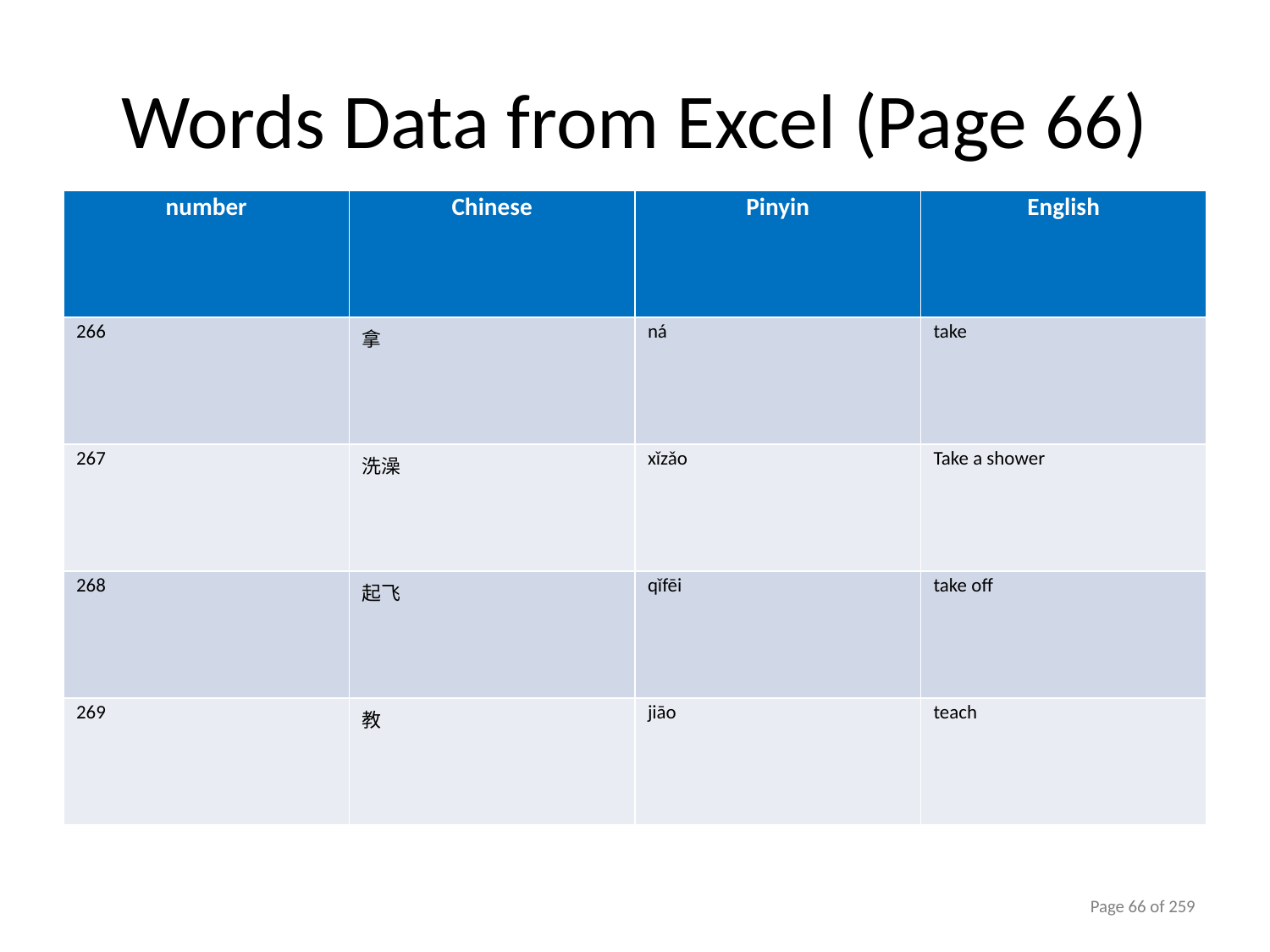

# Words Data from Excel (Page 66)
| number | Chinese | Pinyin | English |
| --- | --- | --- | --- |
| 266 | 拿 | ná | take |
| 267 | 洗澡 | xǐzǎo | Take a shower |
| 268 | 起飞 | qǐfēi | take off |
| 269 | 教 | jiāo | teach |

Page 66 of 259